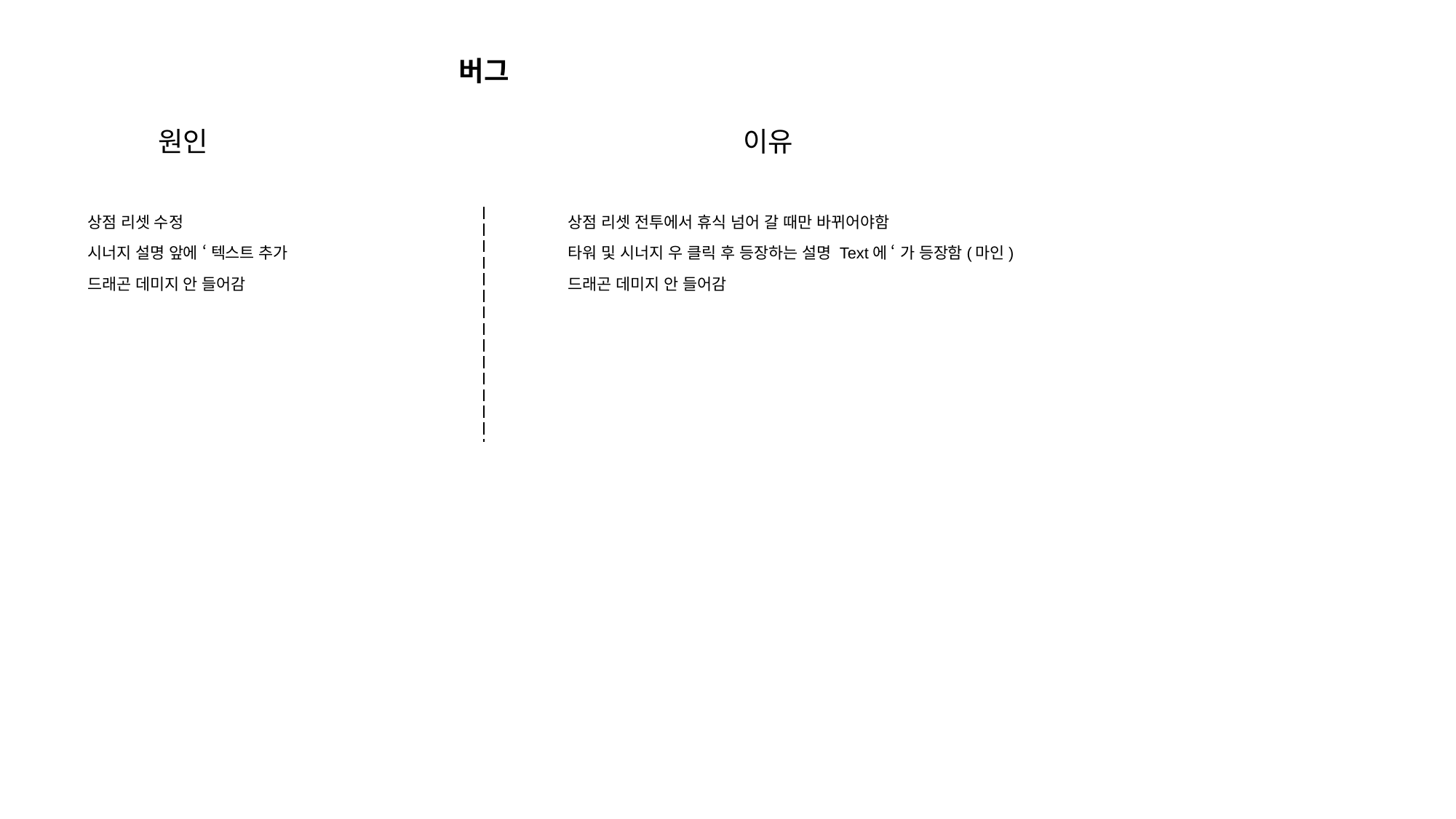

버그
원인
이유
상점 리셋 수정
상점 리셋 전투에서 휴식 넘어 갈 때만 바뀌어야함
시너지 설명 앞에 ‘ 텍스트 추가
타워 및 시너지 우 클릭 후 등장하는 설명 Text에 ‘ 가 등장함(마인)
드래곤 데미지 안 들어감
드래곤 데미지 안 들어감